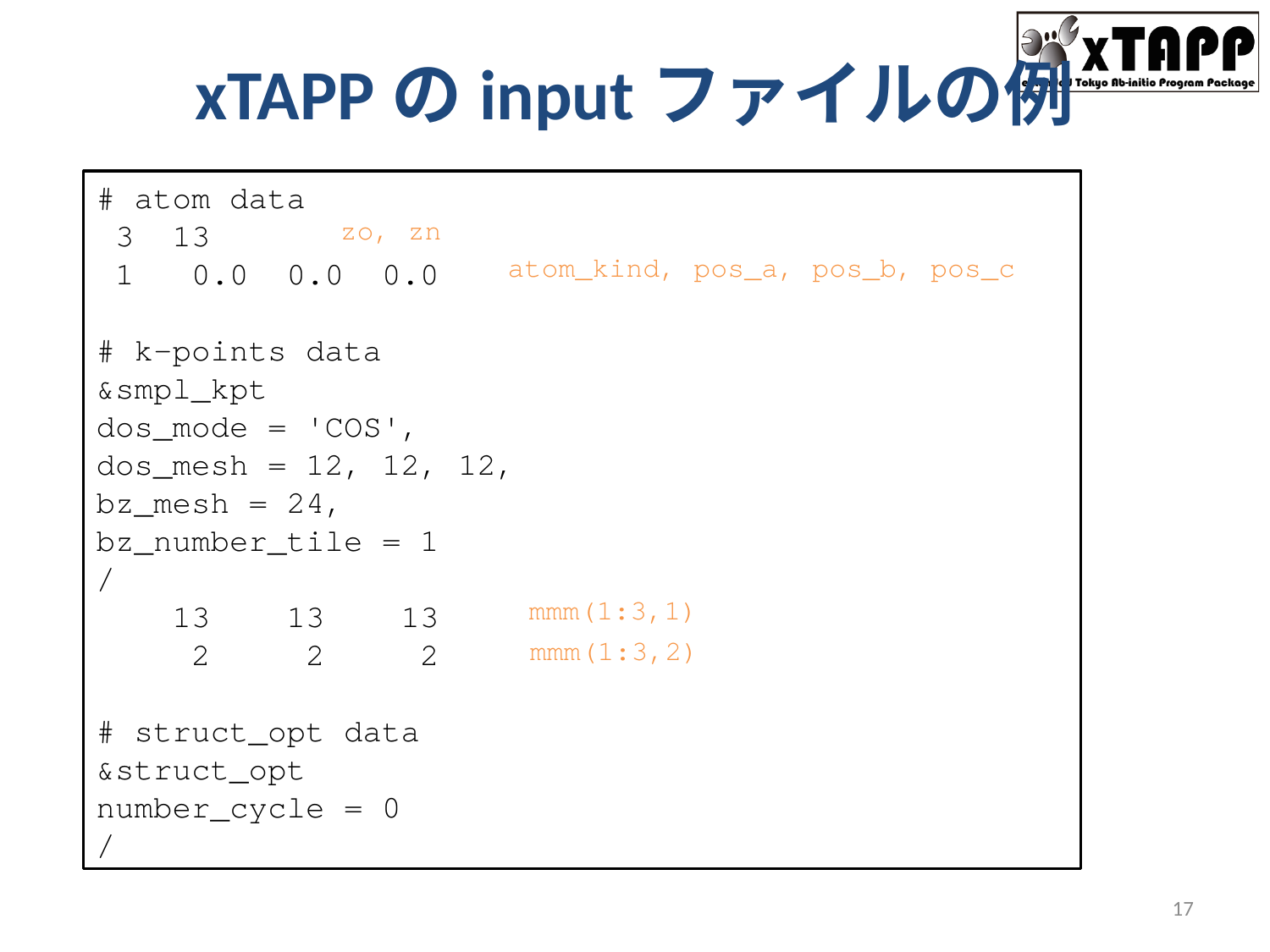

# xTAPPのinputファイルの例
# atom data
 3  13
 1   0.0  0.0  0.0

# k-points data
&smpl_kpt
dos_mode = 'COS',
dos_mesh = 12, 12, 12,
bz_mesh = 24,
bz_number_tile = 1
/
    13    13    13
     2     2     2

# struct_opt data
&struct_opt
number_cycle = 0
/
zo, zn
atom_kind, pos_a, pos_b, pos_c
mmm(1:3,1)
mmm(1:3,2)
17